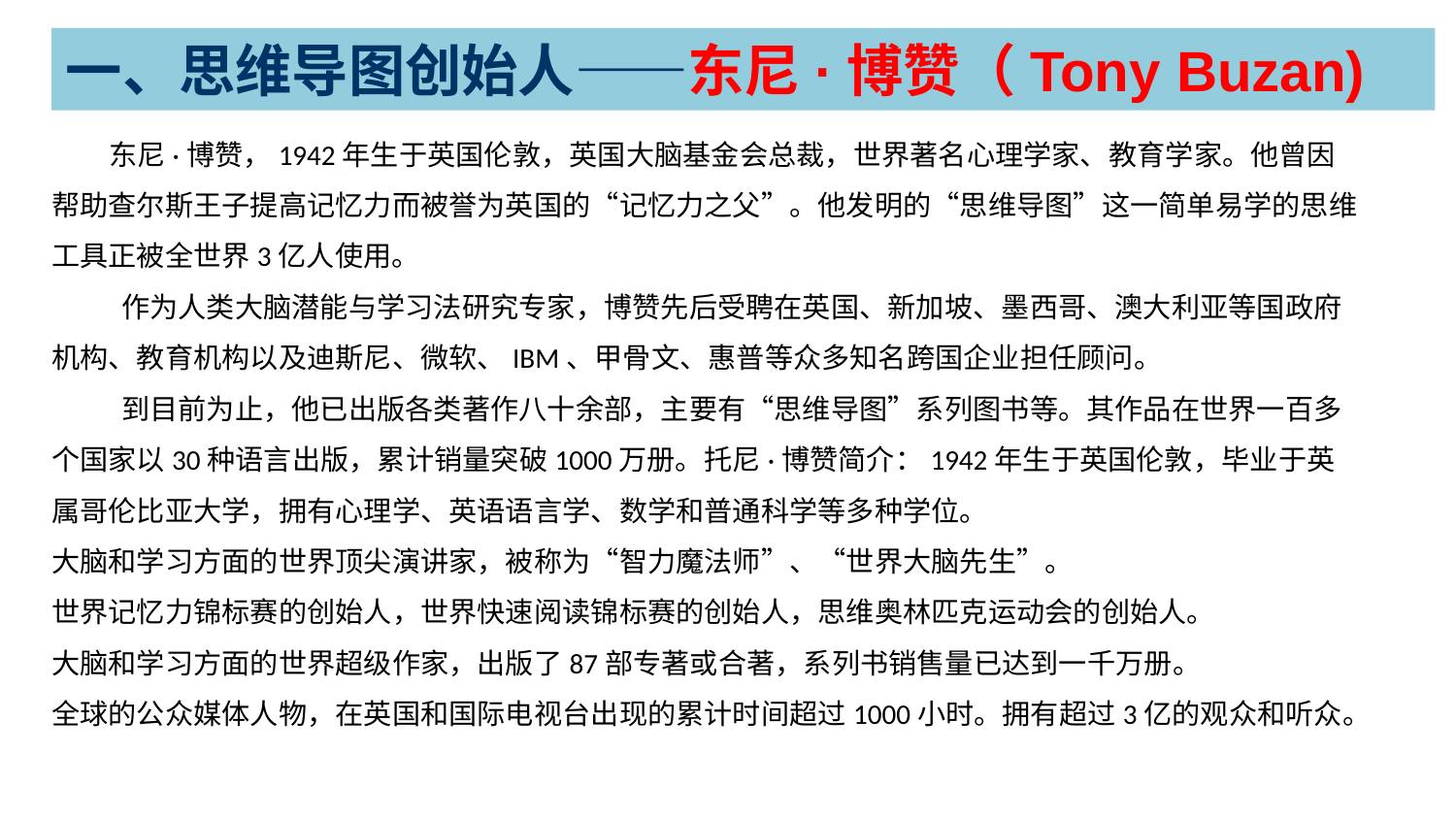

一、思维导图创始人——东尼·博赞（Tony Buzan)
        东尼·博赞，1942年生于英国伦敦，英国大脑基金会总裁，世界著名心理学家、教育学家。他曾因帮助查尔斯王子提高记忆力而被誉为英国的“记忆力之父”。他发明的“思维导图”这一简单易学的思维工具正被全世界3亿人使用。
          作为人类大脑潜能与学习法研究专家，博赞先后受聘在英国、新加坡、墨西哥、澳大利亚等国政府机构、教育机构以及迪斯尼、微软、IBM、甲骨文、惠普等众多知名跨国企业担任顾问。
          到目前为止，他已出版各类著作八十余部，主要有“思维导图”系列图书等。其作品在世界一百多个国家以30种语言出版，累计销量突破1000万册。托尼·博赞简介：1942年生于英国伦敦，毕业于英属哥伦比亚大学，拥有心理学、英语语言学、数学和普通科学等多种学位。
大脑和学习方面的世界顶尖演讲家，被称为“智力魔法师”、“世界大脑先生”。
世界记忆力锦标赛的创始人，世界快速阅读锦标赛的创始人，思维奥林匹克运动会的创始人。
大脑和学习方面的世界超级作家，出版了87部专著或合著，系列书销售量已达到一千万册。
全球的公众媒体人物，在英国和国际电视台出现的累计时间超过1000小时。拥有超过3亿的观众和听众。